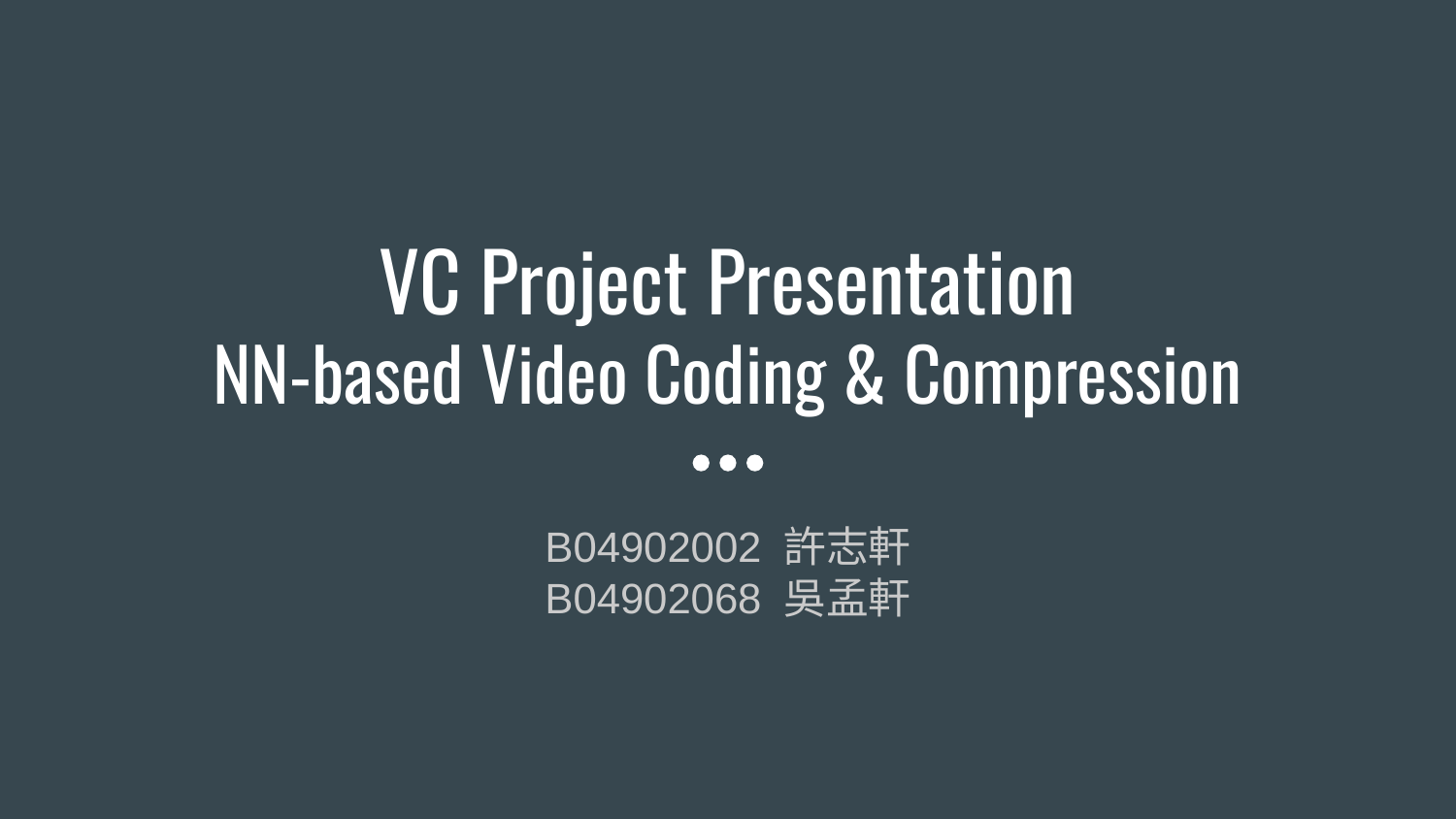

# VC Project Presentation
NN-based Video Coding & Compression
B04902002 許志軒
B04902068 吳孟軒